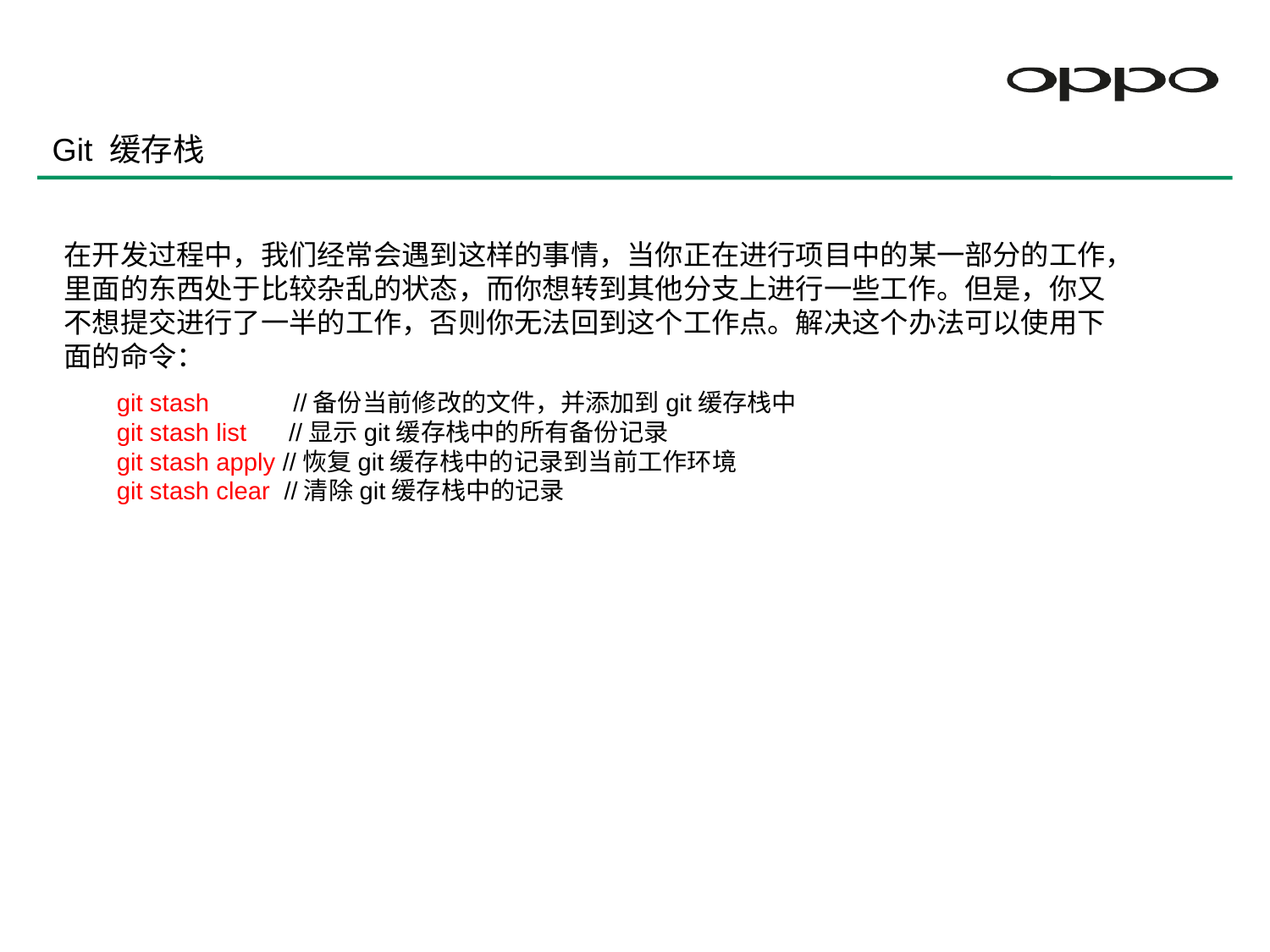

Git 缓存栈

在开发过程中，我们经常会遇到这样的事情，当你正在进行项目中的某一部分的工作，里面的东西处于比较杂乱的状态，而你想转到其他分支上进行一些工作。但是，你又不想提交进行了一半的工作，否则你无法回到这个工作点。解决这个办法可以使用下面的命令：
git stash            //备份当前修改的文件，并添加到git缓存栈中
git stash list      //显示git缓存栈中的所有备份记录
git stash apply //恢复git缓存栈中的记录到当前工作环境
git stash clear  //清除git缓存栈中的记录